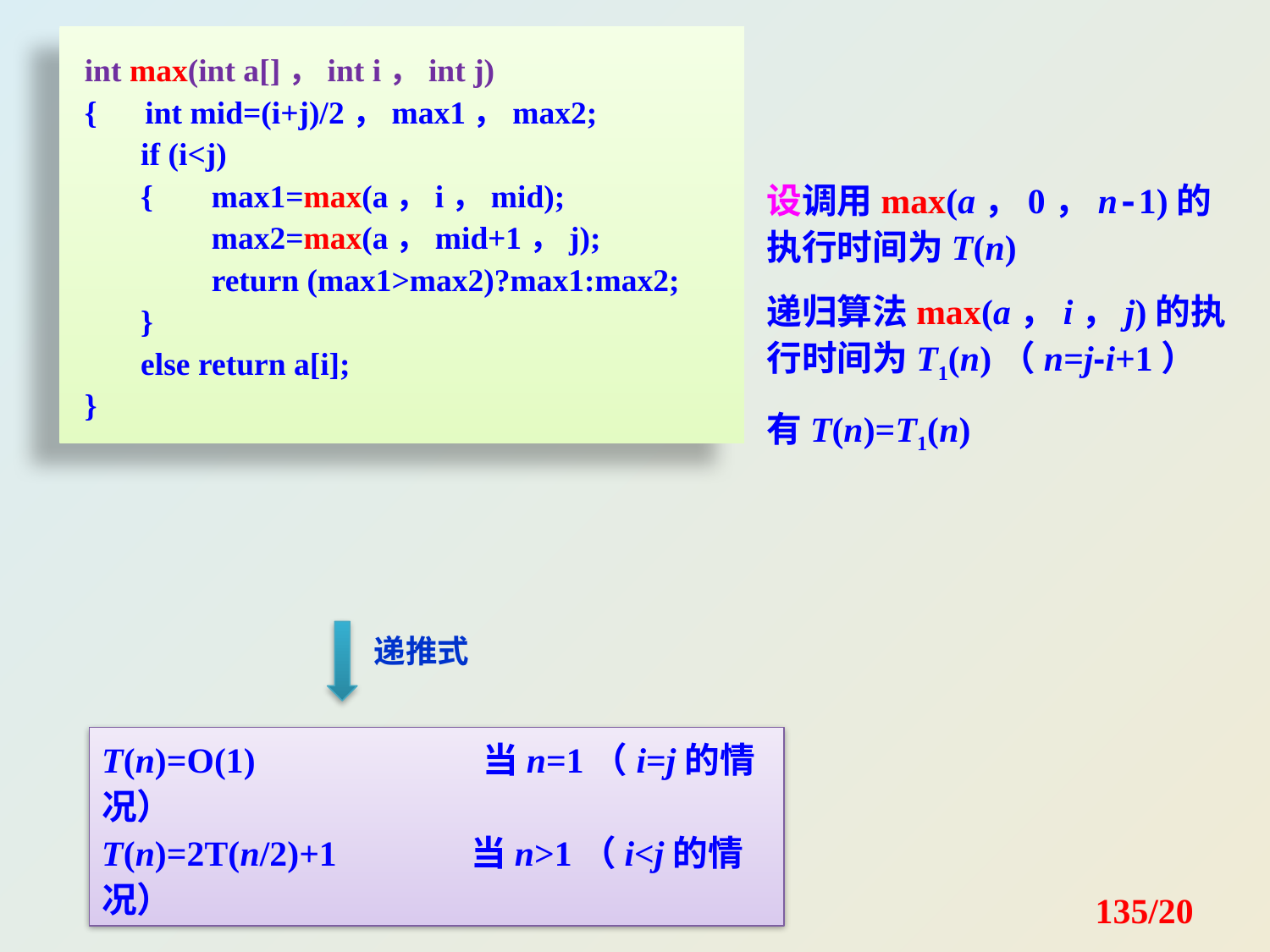

int max(int a[]，int i，int j)
{      int mid=(i+j)/2，max1，max2;
       if (i<j)
       {	max1=max(a，i，mid);
	max2=max(a，mid+1，j);
	return (max1>max2)?max1:max2;
       }
       else return a[i];
}
设调用max(a，0，n-1)的执行时间为T(n)
递归算法max(a，i，j)的执行时间为T1(n)（n=j-i+1）
有T(n)=T1(n)

递推式
T(n)=O(1)		当n=1（i=j的情况）
T(n)=2T(n/2)+1	            当n>1（i<j的情况）
135/20